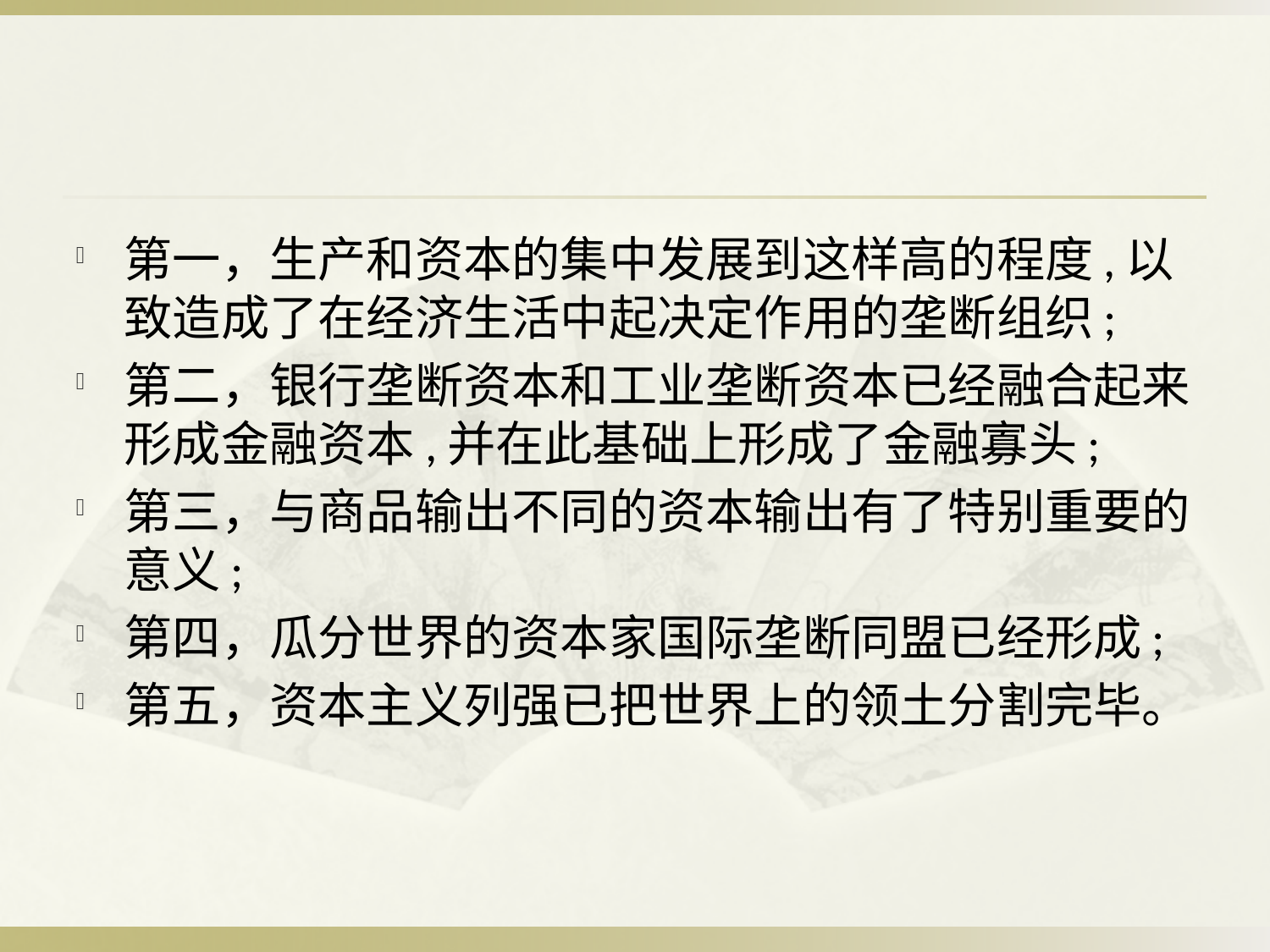

#
第一，生产和资本的集中发展到这样高的程度,以致造成了在经济生活中起决定作用的垄断组织;
第二，银行垄断资本和工业垄断资本已经融合起来形成金融资本,并在此基础上形成了金融寡头;
第三，与商品输出不同的资本输出有了特别重要的意义;
第四，瓜分世界的资本家国际垄断同盟已经形成;
第五，资本主义列强已把世界上的领土分割完毕。